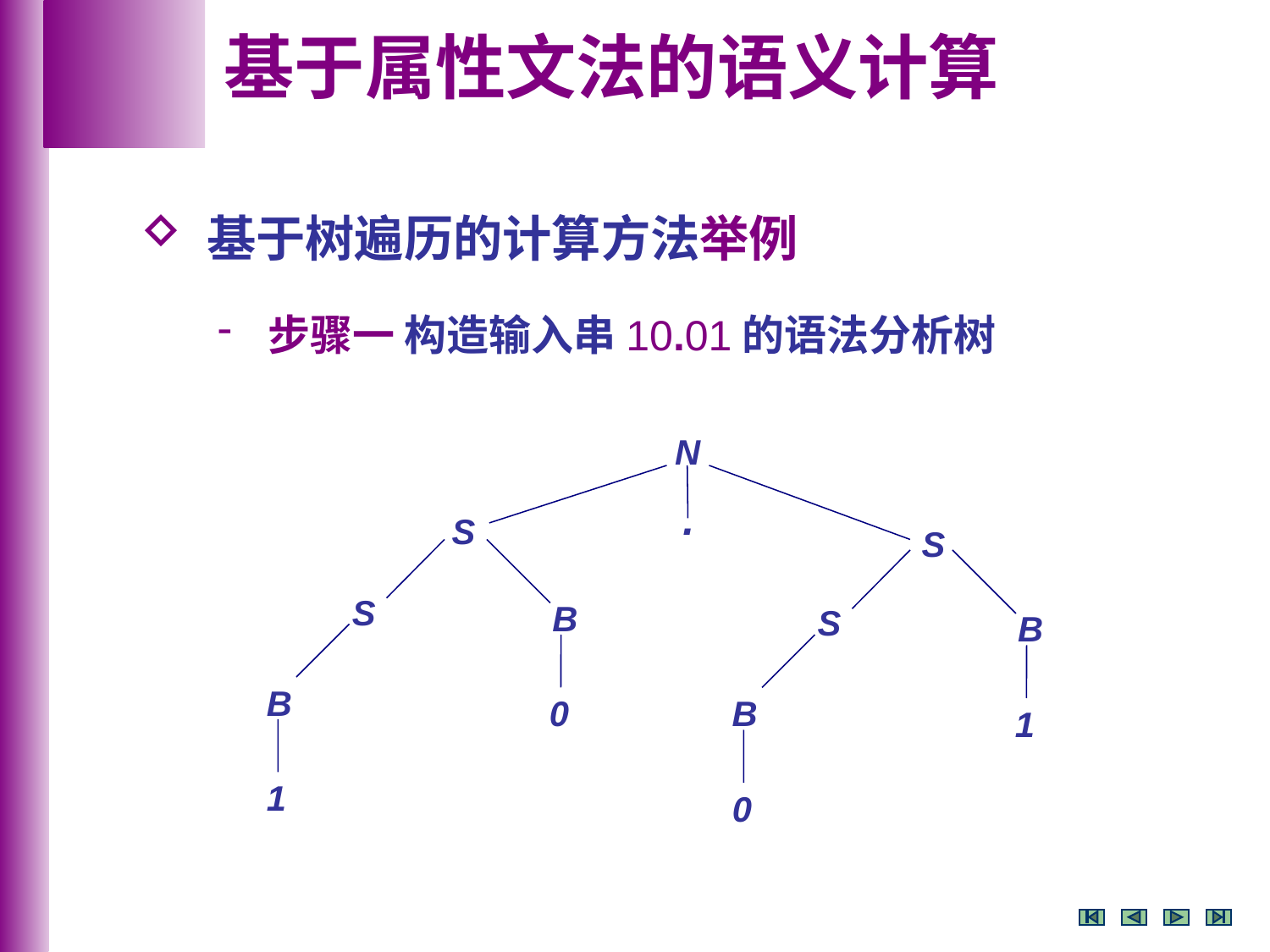

基于属性文法的语义计算
 基于树遍历的计算方法举例
 步骤一 构造输入串10.01的语法分析树
N

.
S
S

S
B
S
B

B
0
B
1

1
0